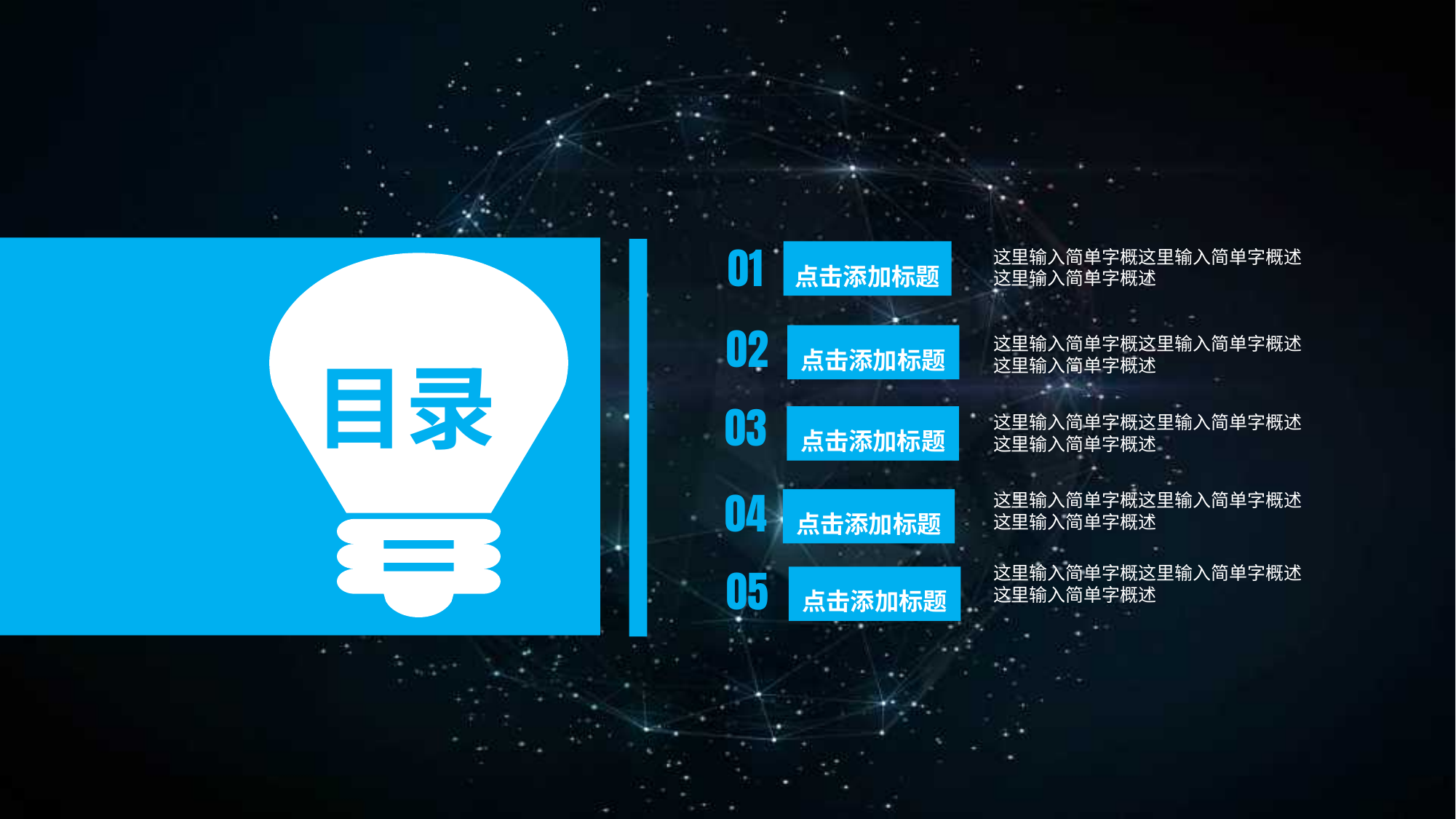

01

这里输入简单字概这里输入简单字概述
这里输入简单字概述
点击添加标题
+-+------------------------------------------------------
02
点击添加标题
这里输入简单字概这里输入简单字概述
这里输入简单字概述
目录
03
这里输入简单字概这里输入简单字概述
这里输入简单字概述
点击添加标题
这里输入简单字概这里输入简单字概述
这里输入简单字概述
04
点击添加标题
这里输入简单字概这里输入简单字概述
这里输入简单字概述
05
点击添加标题